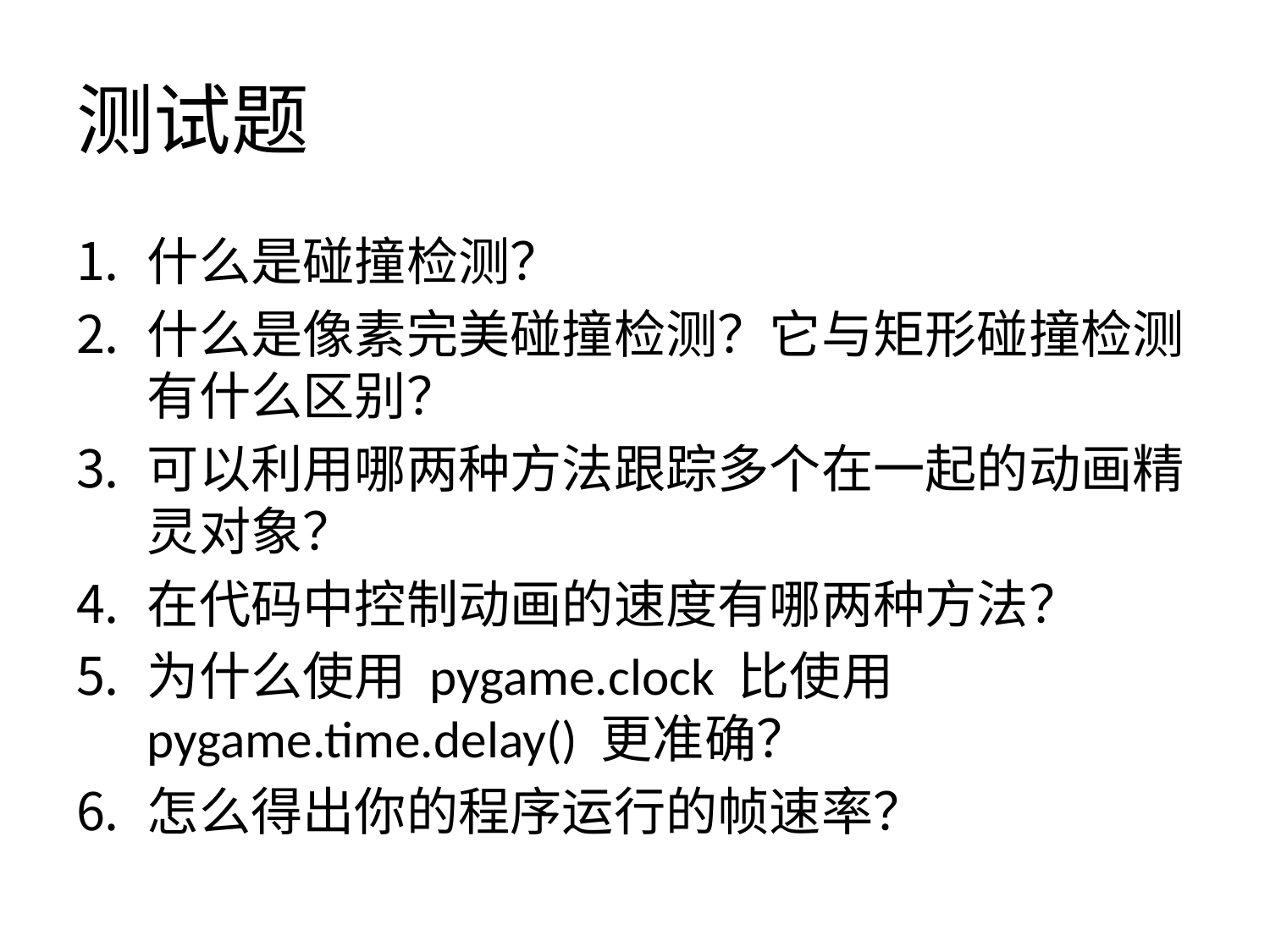

# 测试题
什么是碰撞检测？
什么是像素完美碰撞检测？它与矩形碰撞检测有什么区别？
可以利用哪两种方法跟踪多个在一起的动画精灵对象？
在代码中控制动画的速度有哪两种方法？
为什么使用 pygame.clock 比使用 pygame.time.delay() 更准确？
怎么得出你的程序运行的帧速率？